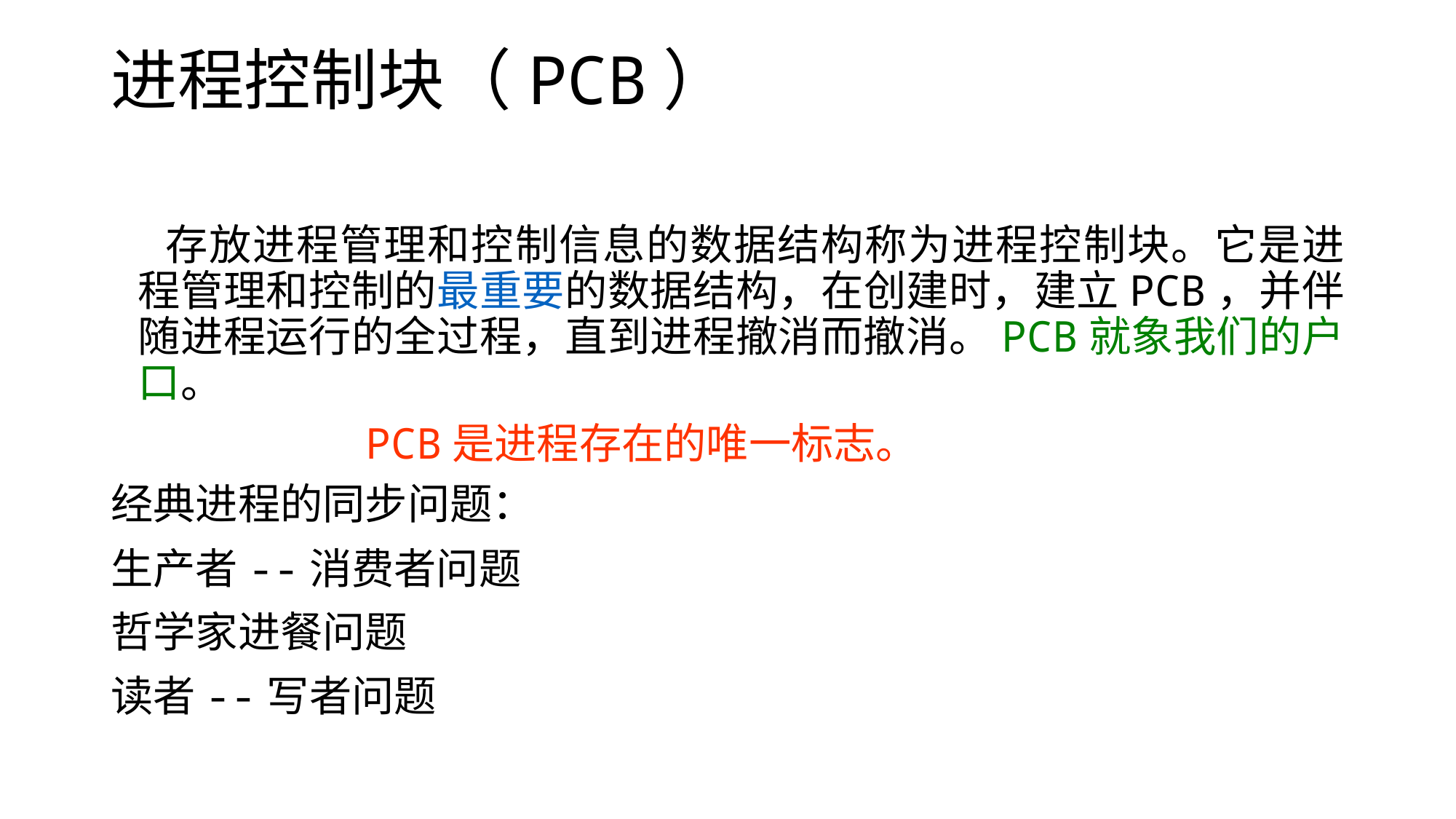

# 进程控制块（PCB）
    存放进程管理和控制信息的数据结构称为进程控制块。它是进程管理和控制的最重要的数据结构，在创建时，建立PCB，并伴随进程运行的全过程，直到进程撤消而撤消。PCB就象我们的户口。
          PCB是进程存在的唯一标志。
经典进程的同步问题：
生产者--消费者问题
哲学家进餐问题
读者--写者问题